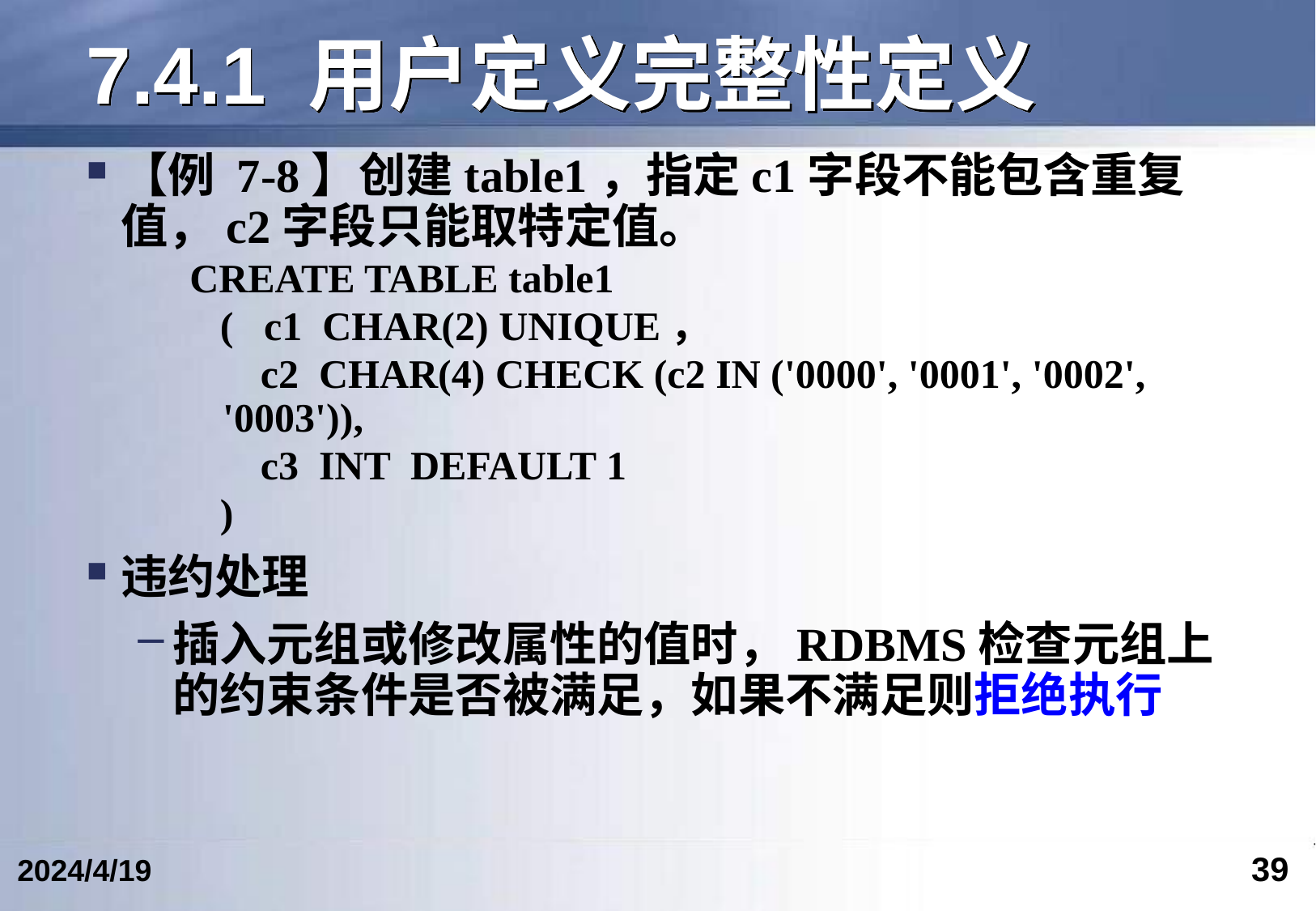

# 7.4.1 用户定义完整性定义
【例 7‑8】创建table1，指定c1字段不能包含重复值，c2字段只能取特定值。
CREATE TABLE table1
   (   c1  CHAR(2) UNIQUE，
       c2  CHAR(4) CHECK (c2 IN ('0000', '0001', '0002', '0003')),
       c3  INT  DEFAULT 1
   )
违约处理
插入元组或修改属性的值时，RDBMS检查元组上的约束条件是否被满足，如果不满足则拒绝执行
39
2024/4/19